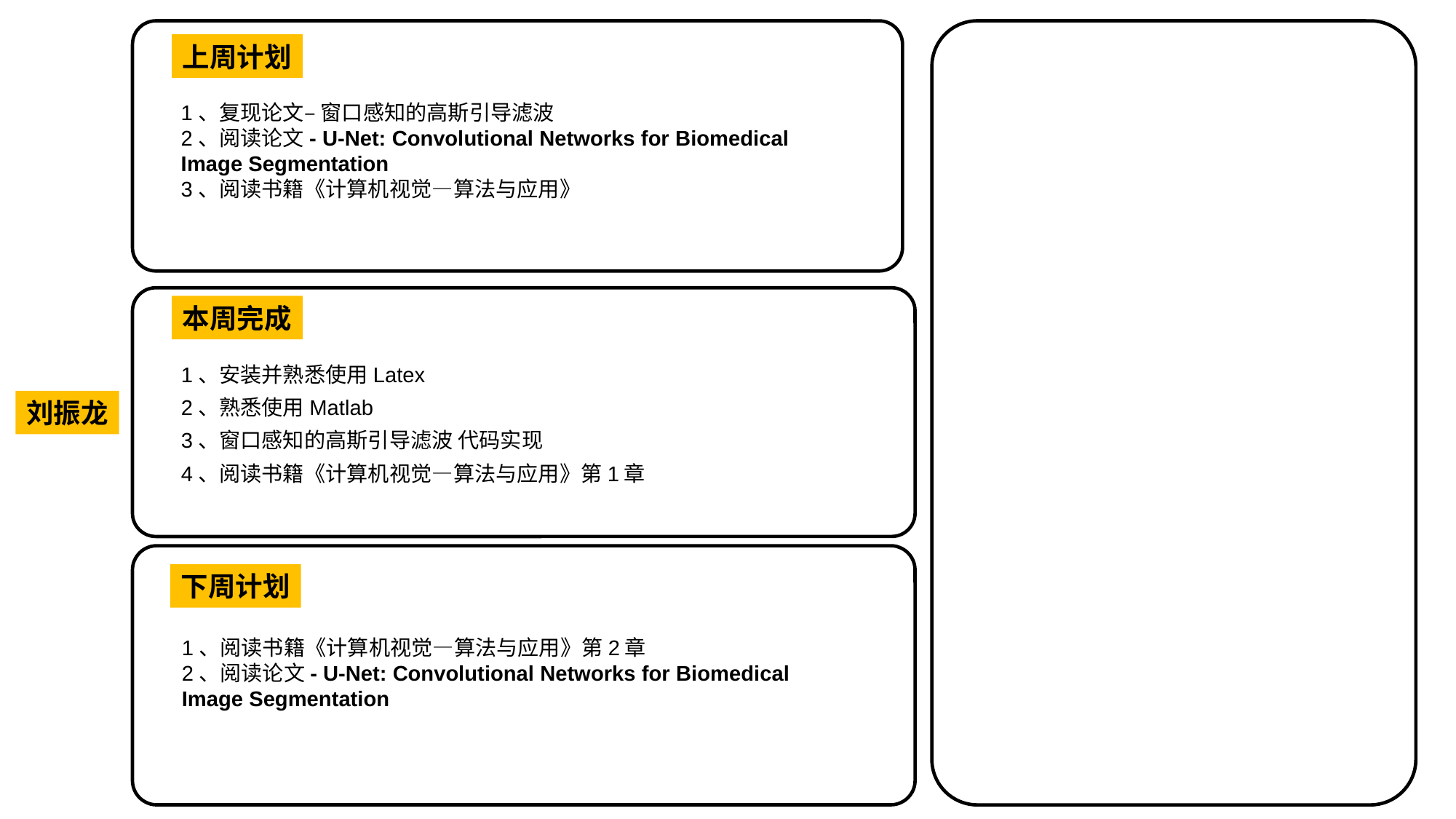

上周计划
1、复现论文– 窗口感知的高斯引导滤波
2、阅读论文- U-Net: Convolutional Networks for Biomedical Image Segmentation
3、阅读书籍《计算机视觉—算法与应用》

本周完成
1、安装并熟悉使用Latex
2、熟悉使用Matlab
3、窗口感知的高斯引导滤波 代码实现
4、阅读书籍《计算机视觉—算法与应用》第1章
刘振龙

下周计划
1、阅读书籍《计算机视觉—算法与应用》第2章
2、阅读论文- U-Net: Convolutional Networks for Biomedical Image Segmentation